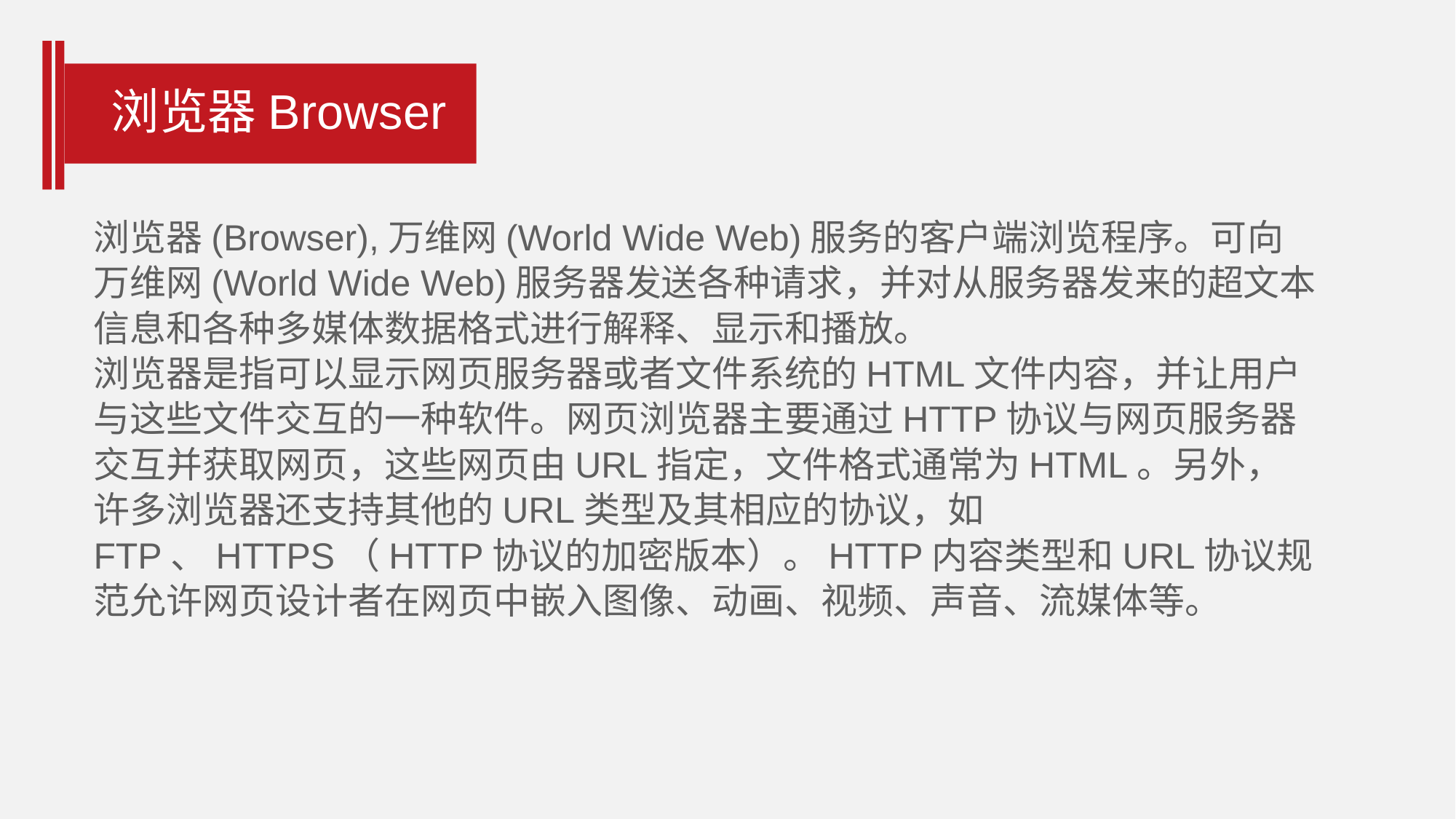

# 浏览器Browser
浏览器(Browser),万维网(World Wide Web)服务的客户端浏览程序。可向万维网(World Wide Web)服务器发送各种请求，并对从服务器发来的超文本信息和各种多媒体数据格式进行解释、显示和播放。
浏览器是指可以显示网页服务器或者文件系统的HTML文件内容，并让用户与这些文件交互的一种软件。网页浏览器主要通过HTTP协议与网页服务器交互并获取网页，这些网页由URL指定，文件格式通常为HTML。另外，许多浏览器还支持其他的URL类型及其相应的协议，如FTP、HTTPS（HTTP协议的加密版本）。HTTP内容类型和URL协议规范允许网页设计者在网页中嵌入图像、动画、视频、声音、流媒体等。